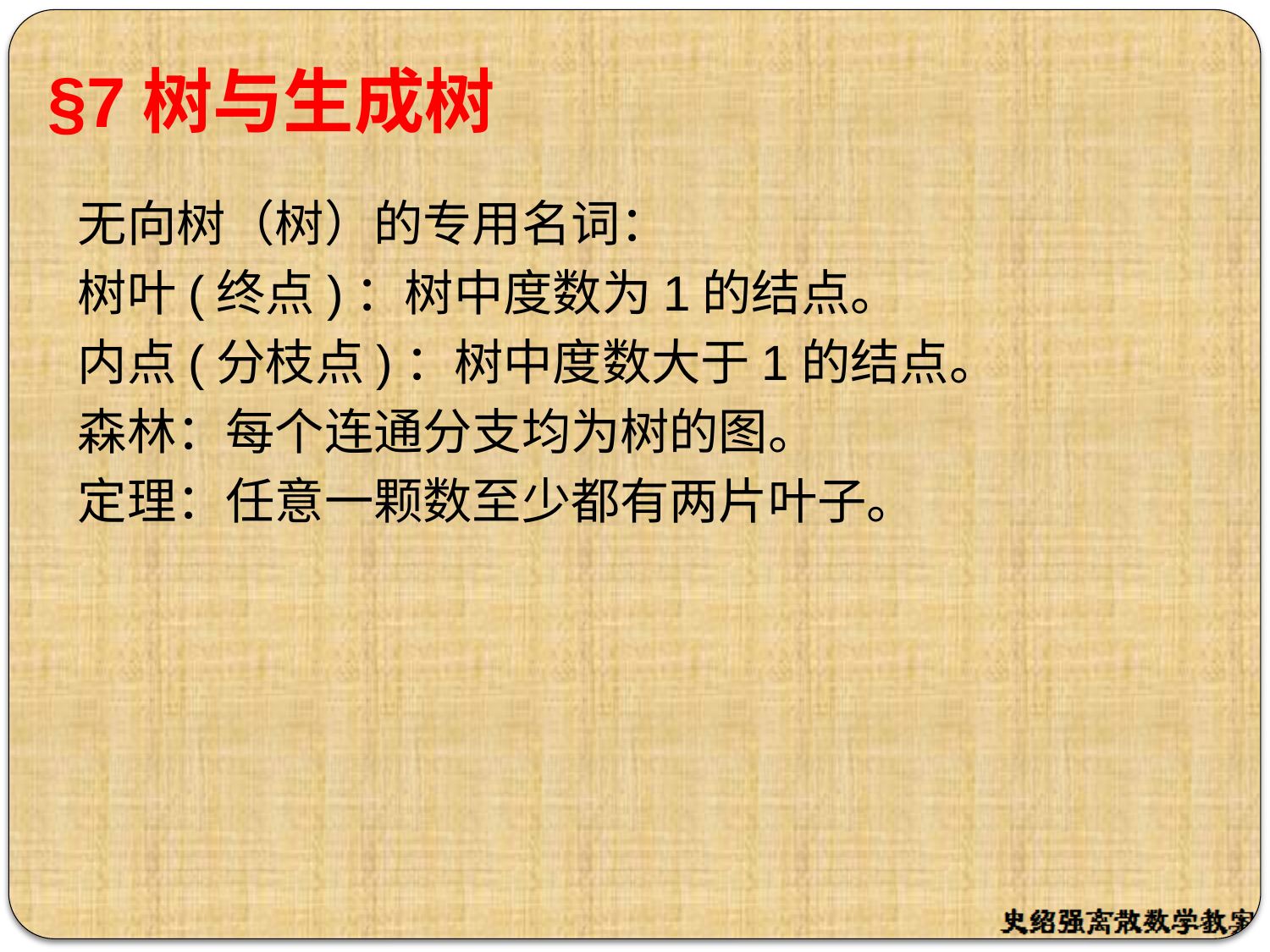

# §7树与生成树
无向树（树）的专用名词：
树叶(终点)：树中度数为1的结点。
内点(分枝点)：树中度数大于1的结点。
森林：每个连通分支均为树的图。
定理：任意一颗数至少都有两片叶子。